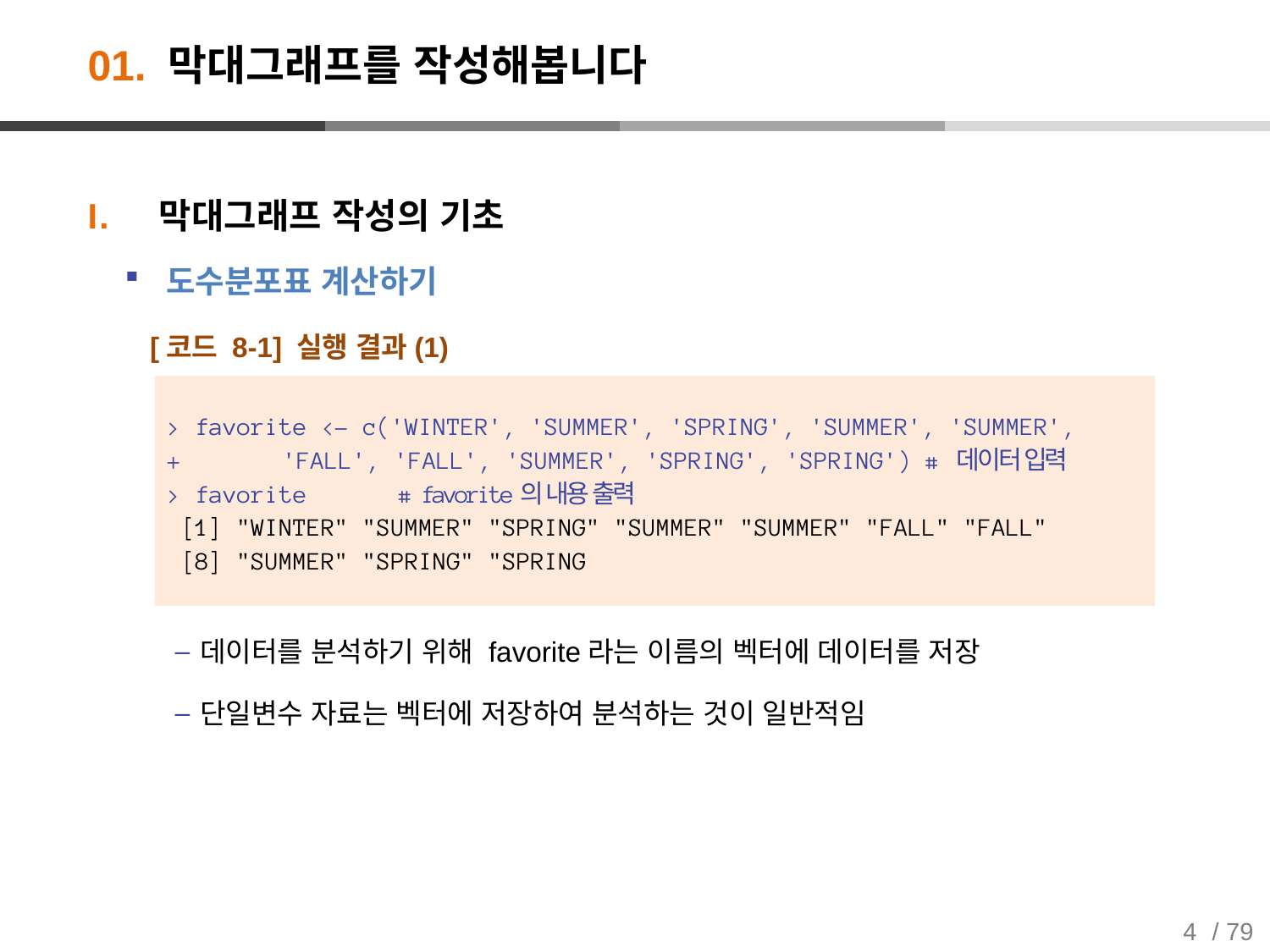

# 01. 막대그래프를 작성해봅니다
막대그래프 작성의 기초
 도수분포표 계산하기
[코드 8-1] 실행 결과(1)

데이터를 분석하기 위해 favorite라는 이름의 벡터에 데이터를 저장
단일변수 자료는 벡터에 저장하여 분석하는 것이 일반적임
> favorite <- c('WINTER', 'SUMMER', 'SPRING', 'SUMMER', 'SUMMER',
+ 	'FALL', 'FALL', 'SUMMER', 'SPRING', 'SPRING') # 데이터 입력
> favorite 				# favorite의 내용 출력
 [1] "WINTER" "SUMMER" "SPRING" "SUMMER" "SUMMER" "FALL" "FALL"
 [8] "SUMMER" "SPRING" "SPRING